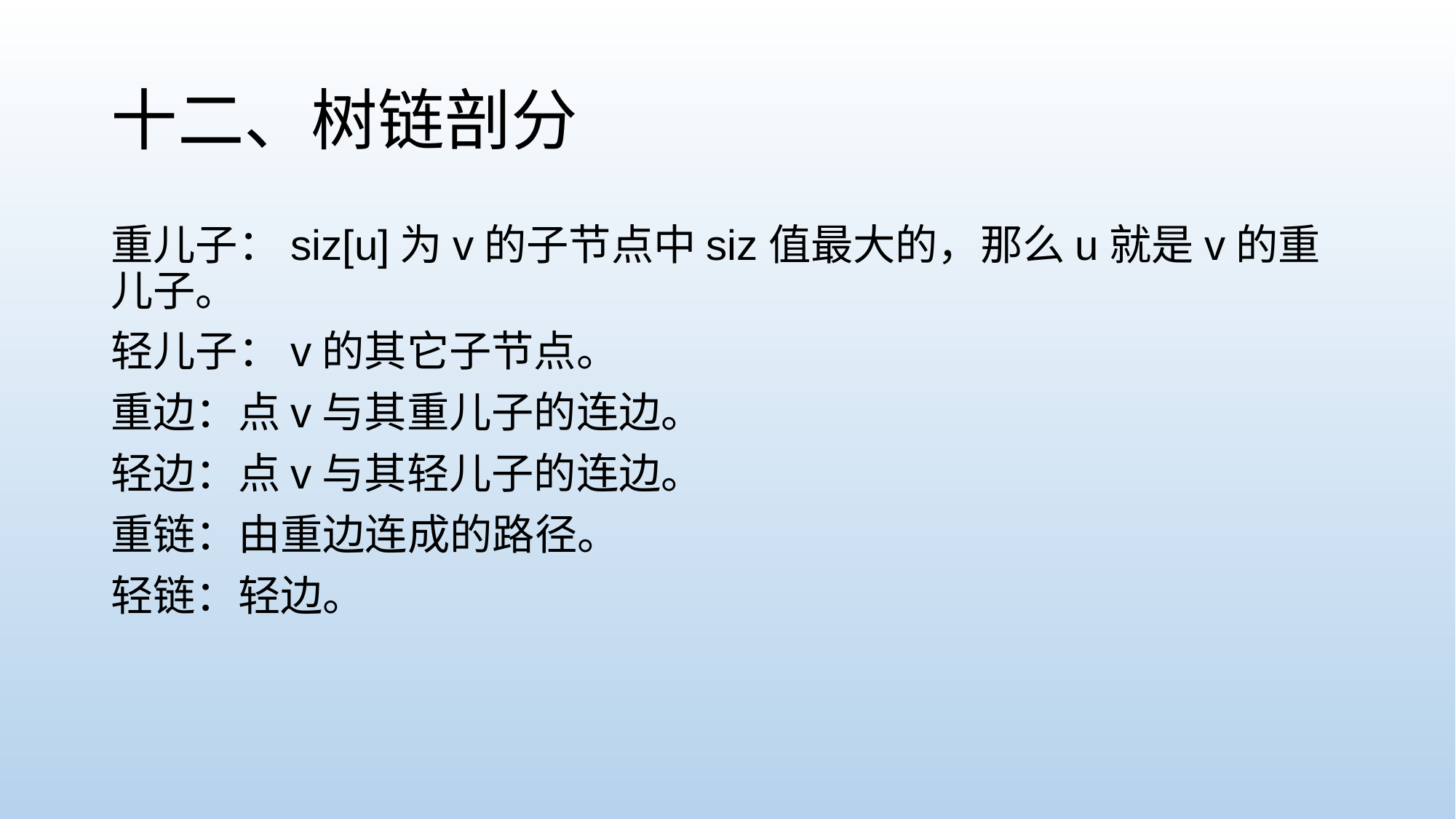

# 十二、树链剖分
重儿子：siz[u]为v的子节点中siz值最大的，那么u就是v的重儿子。
轻儿子：v的其它子节点。
重边：点v与其重儿子的连边。
轻边：点v与其轻儿子的连边。
重链：由重边连成的路径。
轻链：轻边。